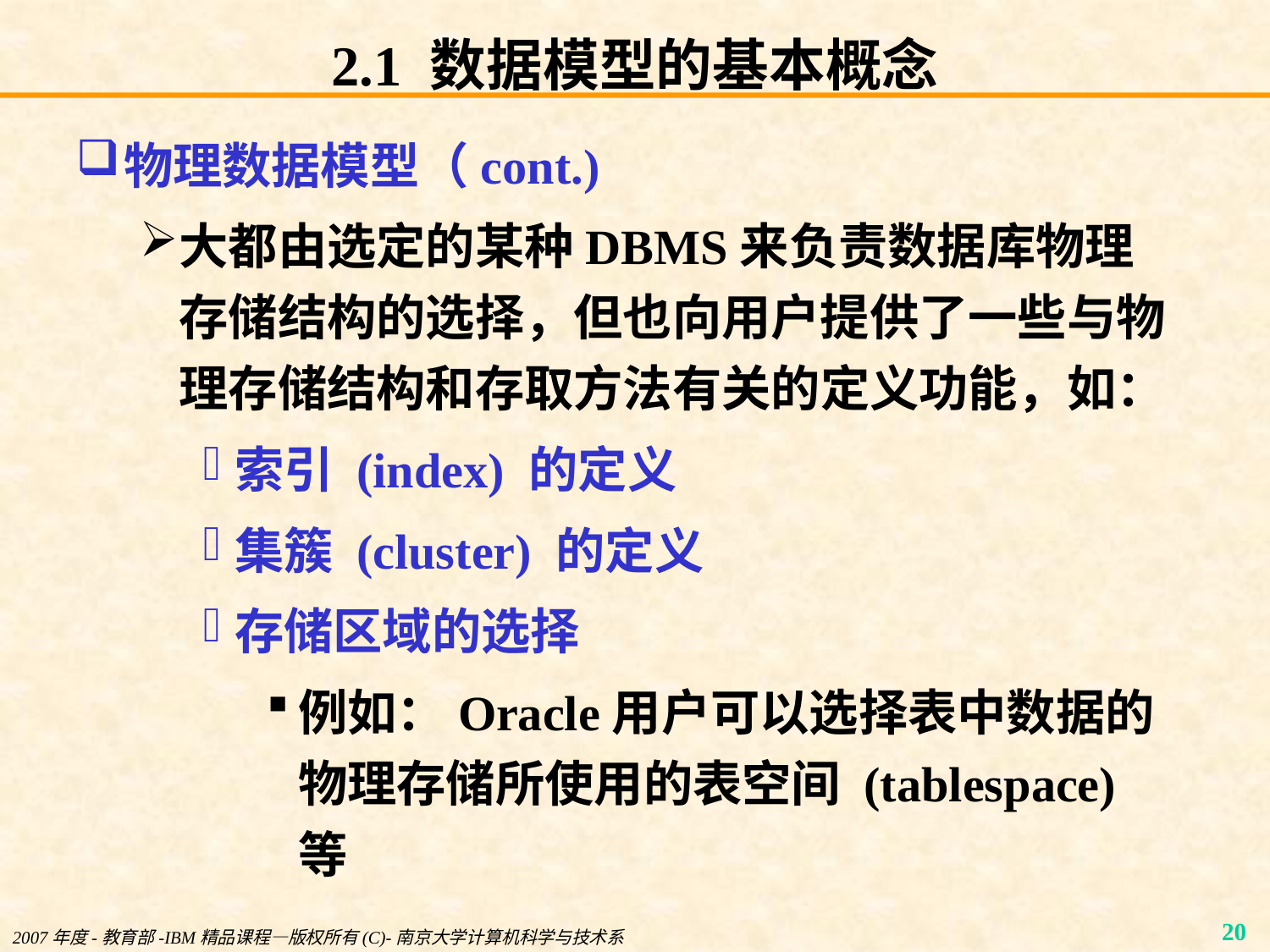

# 2.1 数据模型的基本概念
物理数据模型（cont.)
大都由选定的某种DBMS来负责数据库物理存储结构的选择，但也向用户提供了一些与物理存储结构和存取方法有关的定义功能，如：
索引 (index) 的定义
集簇 (cluster) 的定义
存储区域的选择
例如：Oracle用户可以选择表中数据的物理存储所使用的表空间 (tablespace) 等
20
2007年度-教育部-IBM精品课程—版权所有(C)-南京大学计算机科学与技术系